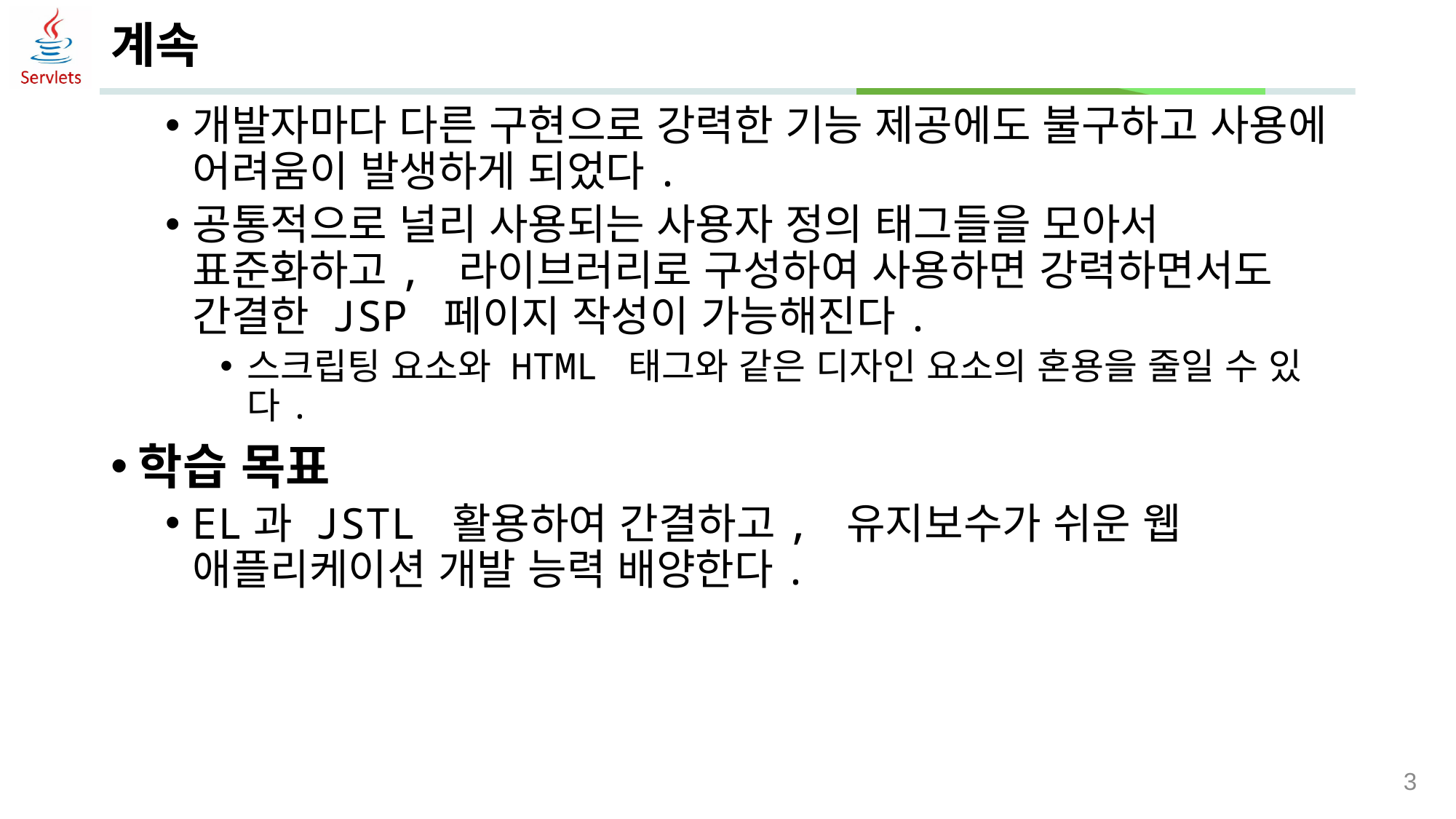

# 계속
개발자마다 다른 구현으로 강력한 기능 제공에도 불구하고 사용에 어려움이 발생하게 되었다.
공통적으로 널리 사용되는 사용자 정의 태그들을 모아서 표준화하고, 라이브러리로 구성하여 사용하면 강력하면서도 간결한 JSP 페이지 작성이 가능해진다.
스크립팅 요소와 HTML 태그와 같은 디자인 요소의 혼용을 줄일 수 있다.
학습 목표
EL과 JSTL 활용하여 간결하고, 유지보수가 쉬운 웹 애플리케이션 개발 능력 배양한다.
3